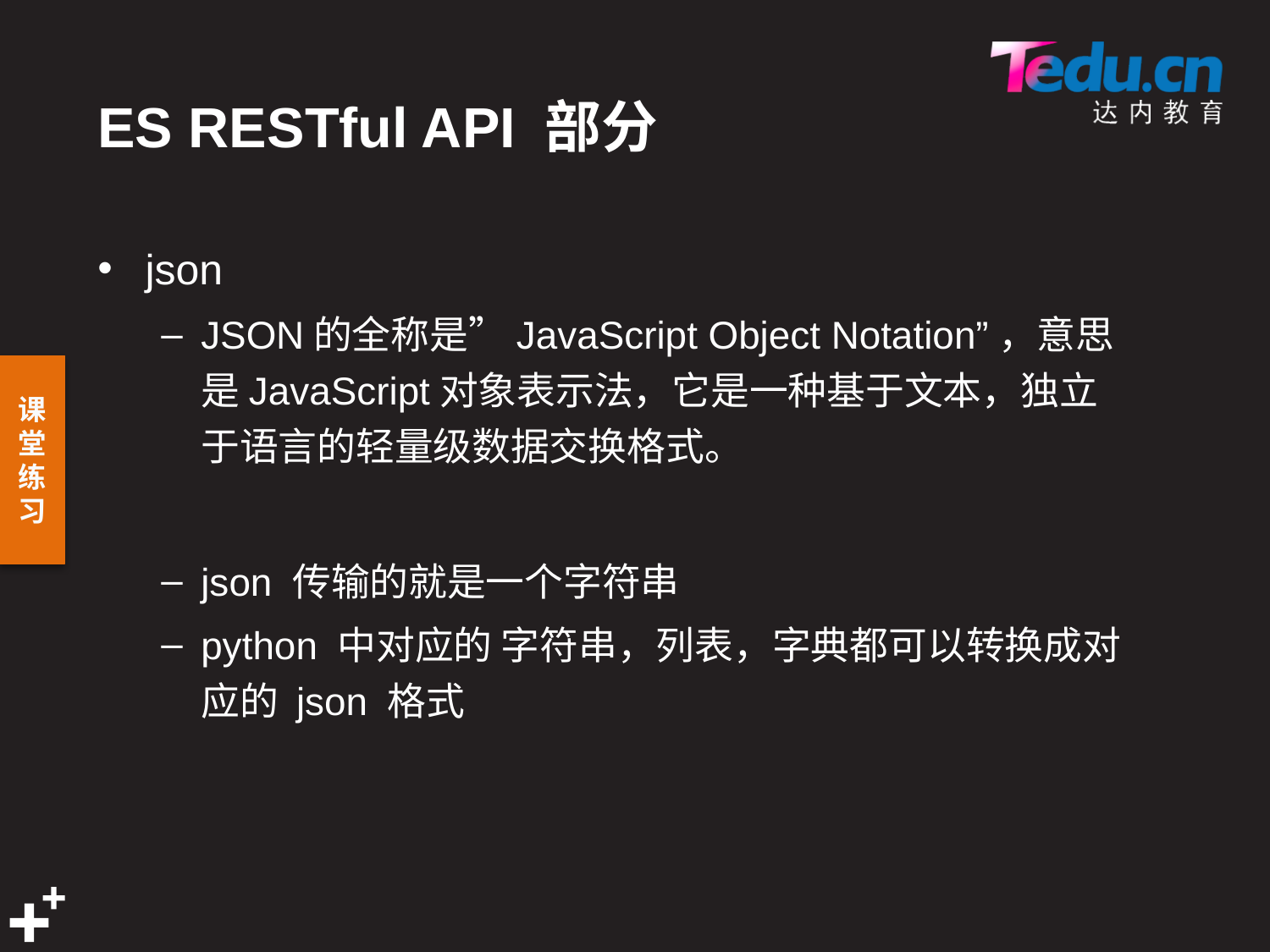

# ES RESTful API 部分
json
JSON的全称是”JavaScript Object Notation”，意思是JavaScript对象表示法，它是一种基于文本，独立于语言的轻量级数据交换格式。

json 传输的就是一个字符串
python 中对应的 字符串，列表，字典都可以转换成对应的 json 格式